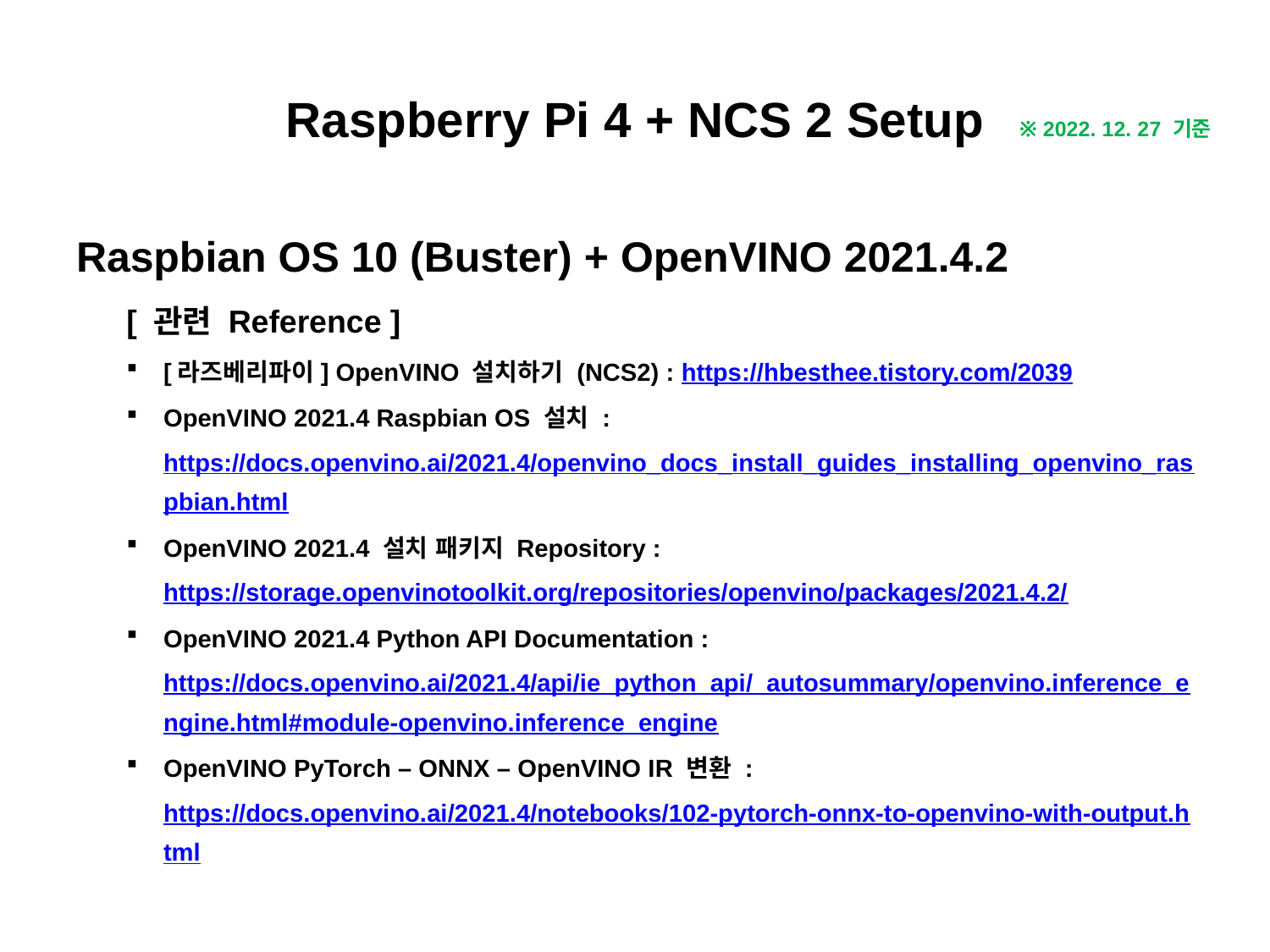

# Raspberry Pi 4 + NCS 2 Setup
※ 2022. 12. 27 기준
Raspbian OS 10 (Buster) + OpenVINO 2021.4.2
[ 관련 Reference ]
[라즈베리파이] OpenVINO 설치하기 (NCS2) : https://hbesthee.tistory.com/2039
OpenVINO 2021.4 Raspbian OS 설치 : https://docs.openvino.ai/2021.4/openvino_docs_install_guides_installing_openvino_raspbian.html
OpenVINO 2021.4 설치 패키지 Repository : https://storage.openvinotoolkit.org/repositories/openvino/packages/2021.4.2/
OpenVINO 2021.4 Python API Documentation : https://docs.openvino.ai/2021.4/api/ie_python_api/_autosummary/openvino.inference_engine.html#module-openvino.inference_engine
OpenVINO PyTorch – ONNX – OpenVINO IR 변환 : https://docs.openvino.ai/2021.4/notebooks/102-pytorch-onnx-to-openvino-with-output.html